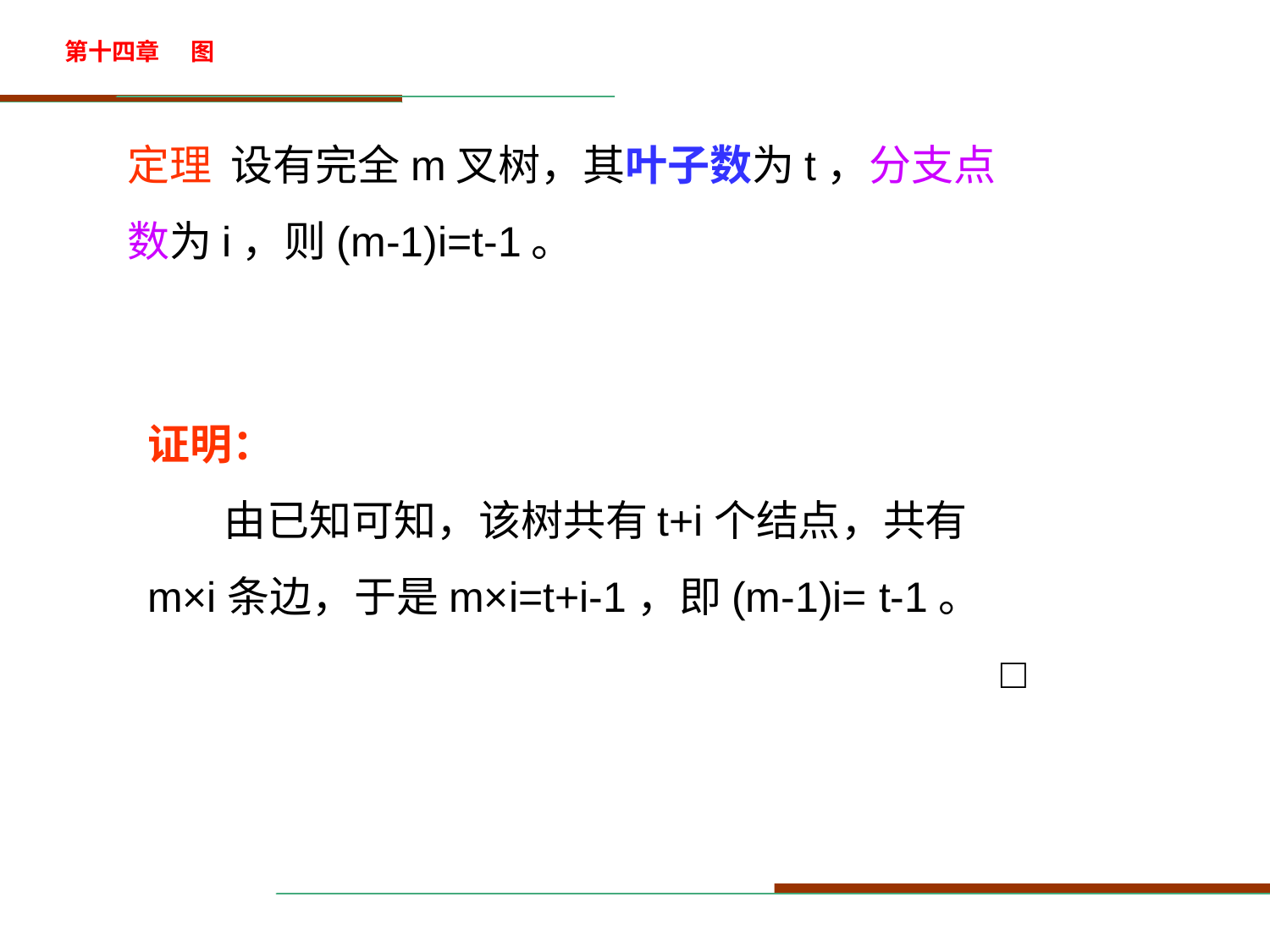

定理  设有完全m叉树，其叶子数为t，分支点数为i，则(m-1)i=t-1。
证明：
       由已知可知，该树共有t+i个结点，共有m×i条边，于是m×i=t+i-1，即(m-1)i= t-1。
□